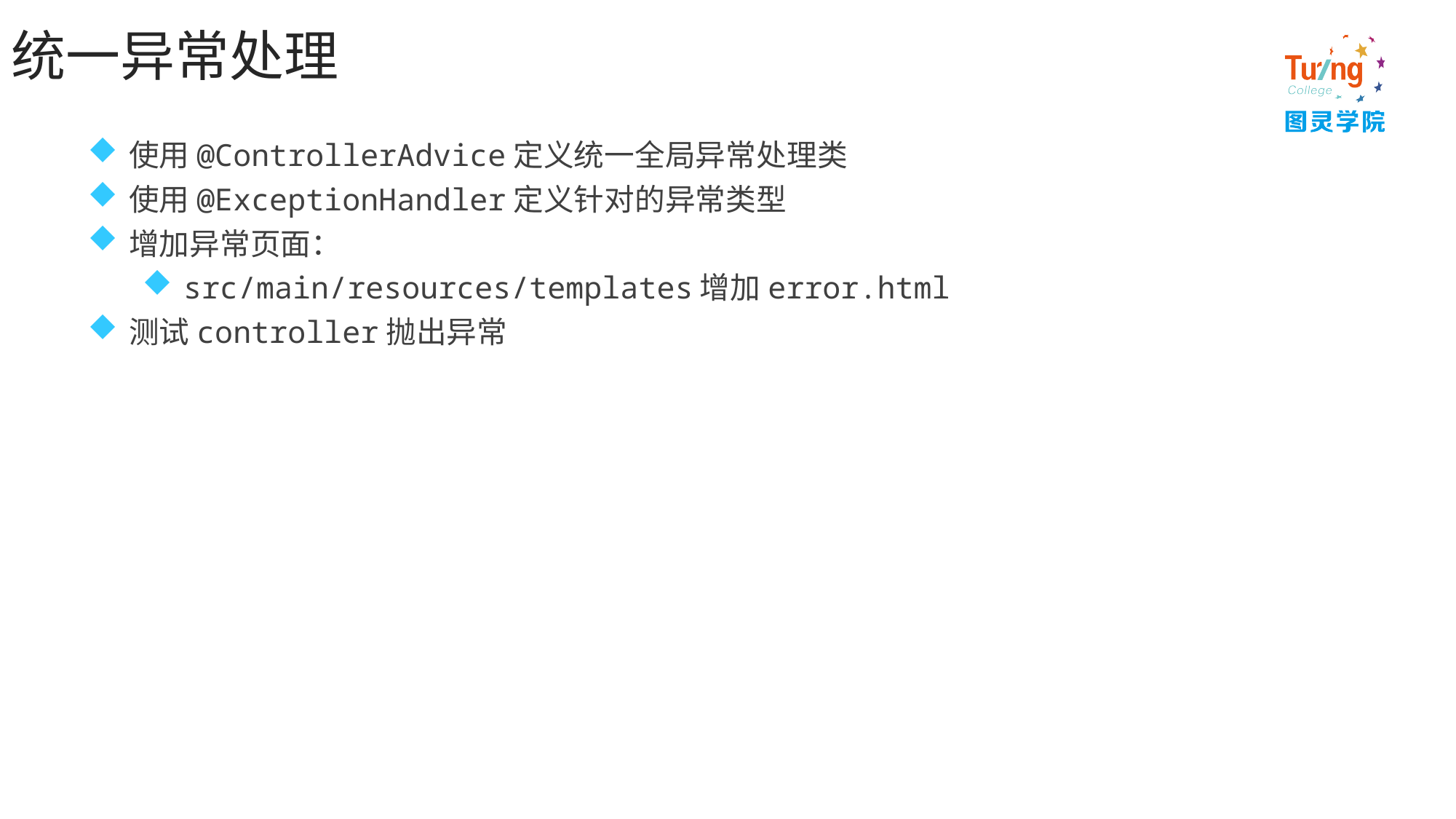

# 统一异常处理
使用@ControllerAdvice定义统一全局异常处理类
使用@ExceptionHandler定义针对的异常类型
增加异常页面：
src/main/resources/templates增加error.html
测试controller抛出异常